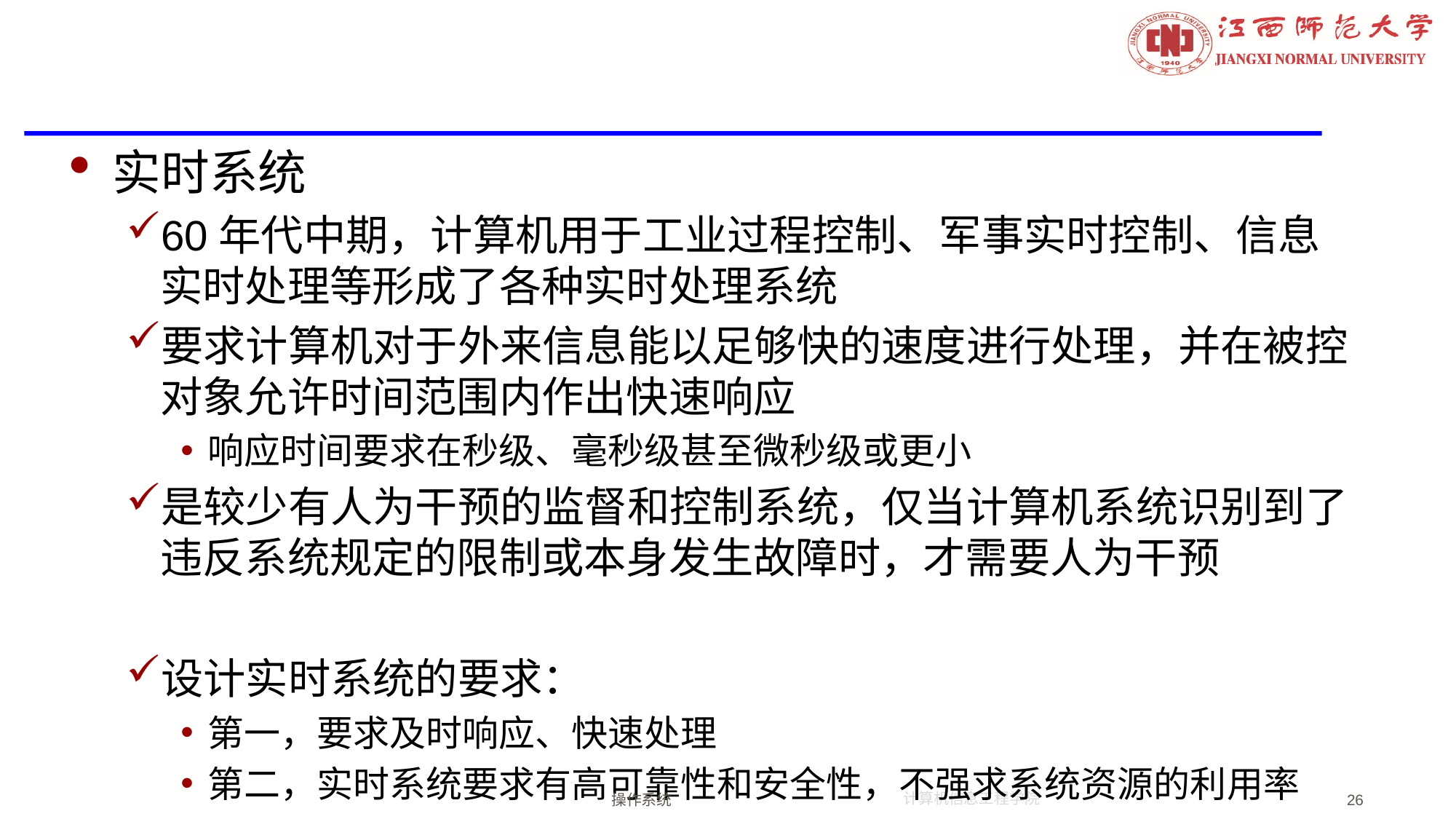

#
实时系统
60年代中期，计算机用于工业过程控制、军事实时控制、信息实时处理等形成了各种实时处理系统
要求计算机对于外来信息能以足够快的速度进行处理，并在被控对象允许时间范围内作出快速响应
响应时间要求在秒级、毫秒级甚至微秒级或更小
是较少有人为干预的监督和控制系统，仅当计算机系统识别到了违反系统规定的限制或本身发生故障时，才需要人为干预

设计实时系统的要求：
第一，要求及时响应、快速处理
第二，实时系统要求有高可靠性和安全性，不强求系统资源的利用率
操作系统
26